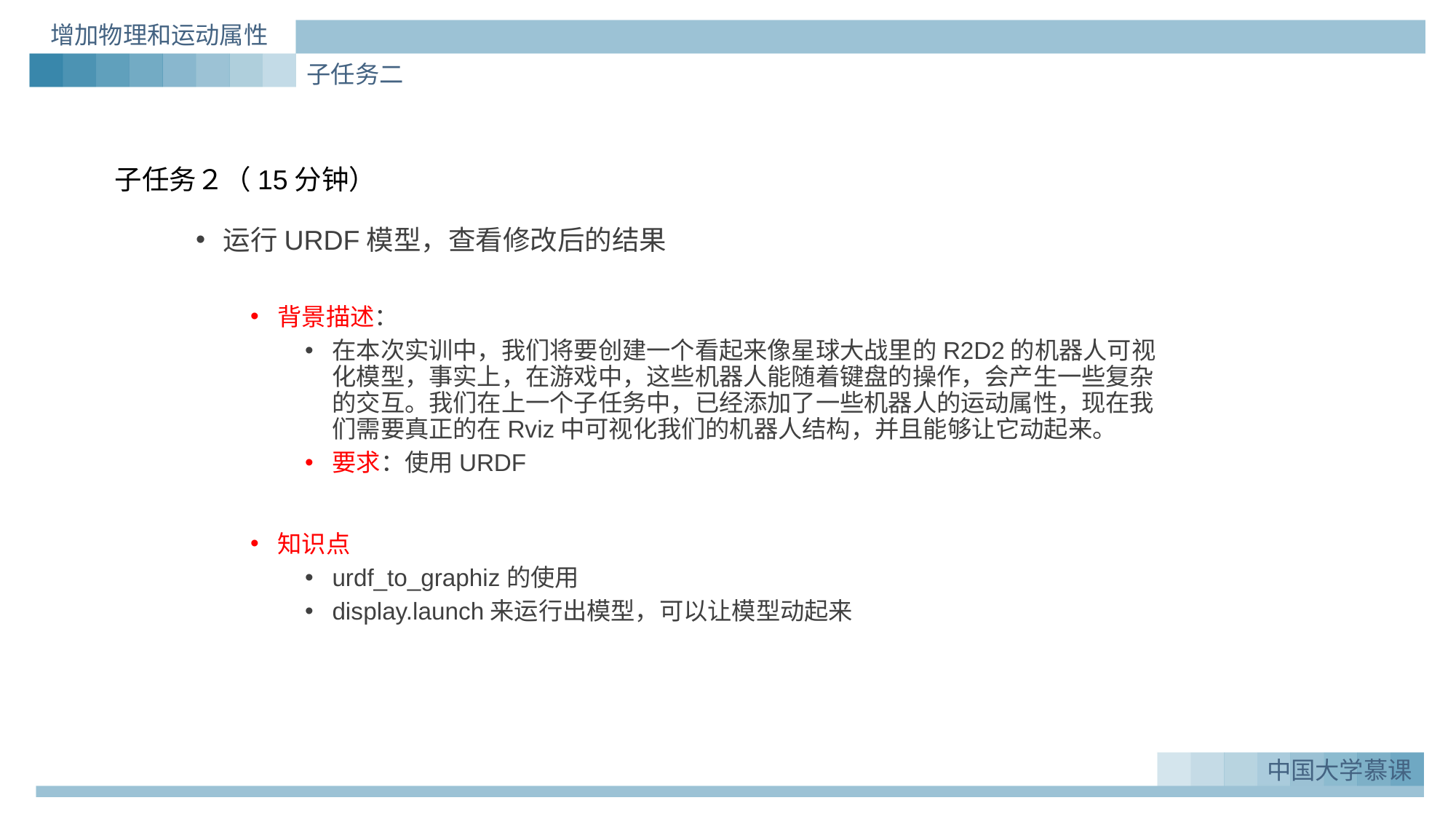

增加物理和运动属性
子任务二
# 子任务２（15分钟）
运行URDF模型，查看修改后的结果

背景描述：
在本次实训中，我们将要创建一个看起来像星球大战里的R2D2的机器人可视化模型，事实上，在游戏中，这些机器人能随着键盘的操作，会产生一些复杂的交互。我们在上一个子任务中，已经添加了一些机器人的运动属性，现在我们需要真正的在Rviz中可视化我们的机器人结构，并且能够让它动起来。
要求：使用URDF

知识点
urdf_to_graphiz的使用
display.launch来运行出模型，可以让模型动起来

中国大学慕课